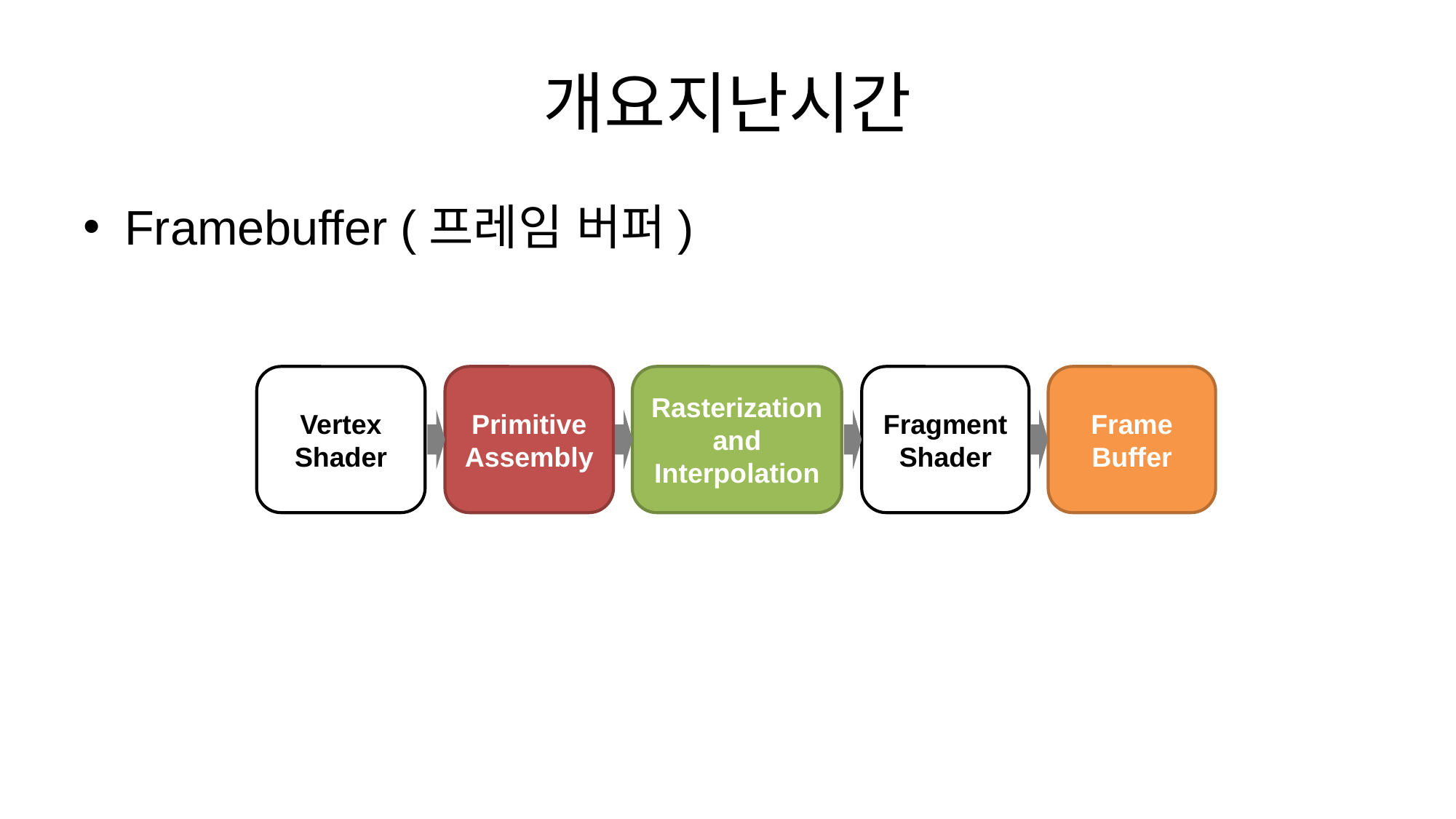

# 개요지난시간
Framebuffer (프레임 버퍼)
Vertex Shader
Primitive Assembly
Rasterization and Interpolation
Fragment Shader
Frame Buffer